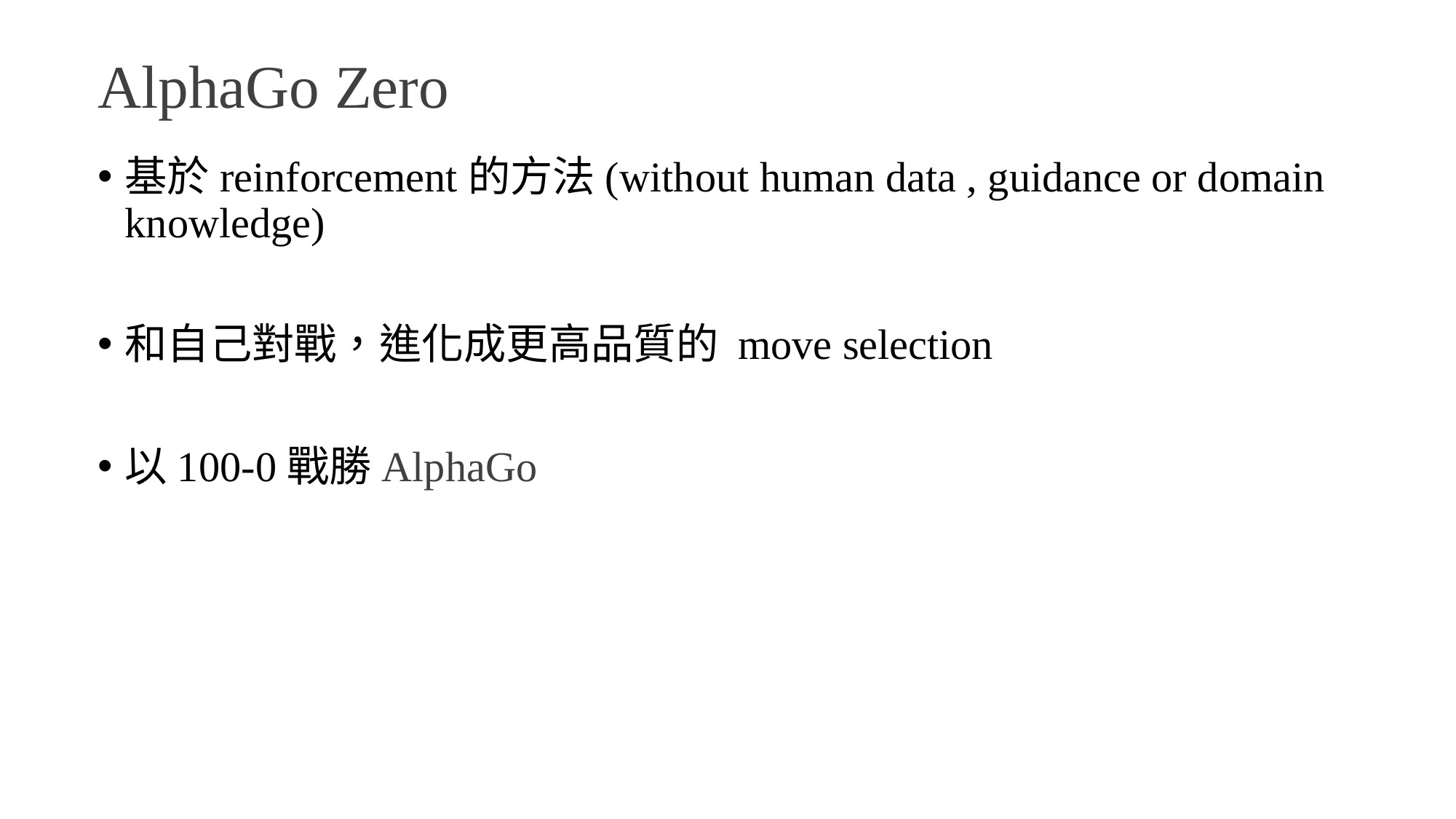

# AlphaGo Zero
基於reinforcement的方法(without human data , guidance or domain knowledge)

和自己對戰，進化成更高品質的 move selection

以100-0戰勝AlphaGo